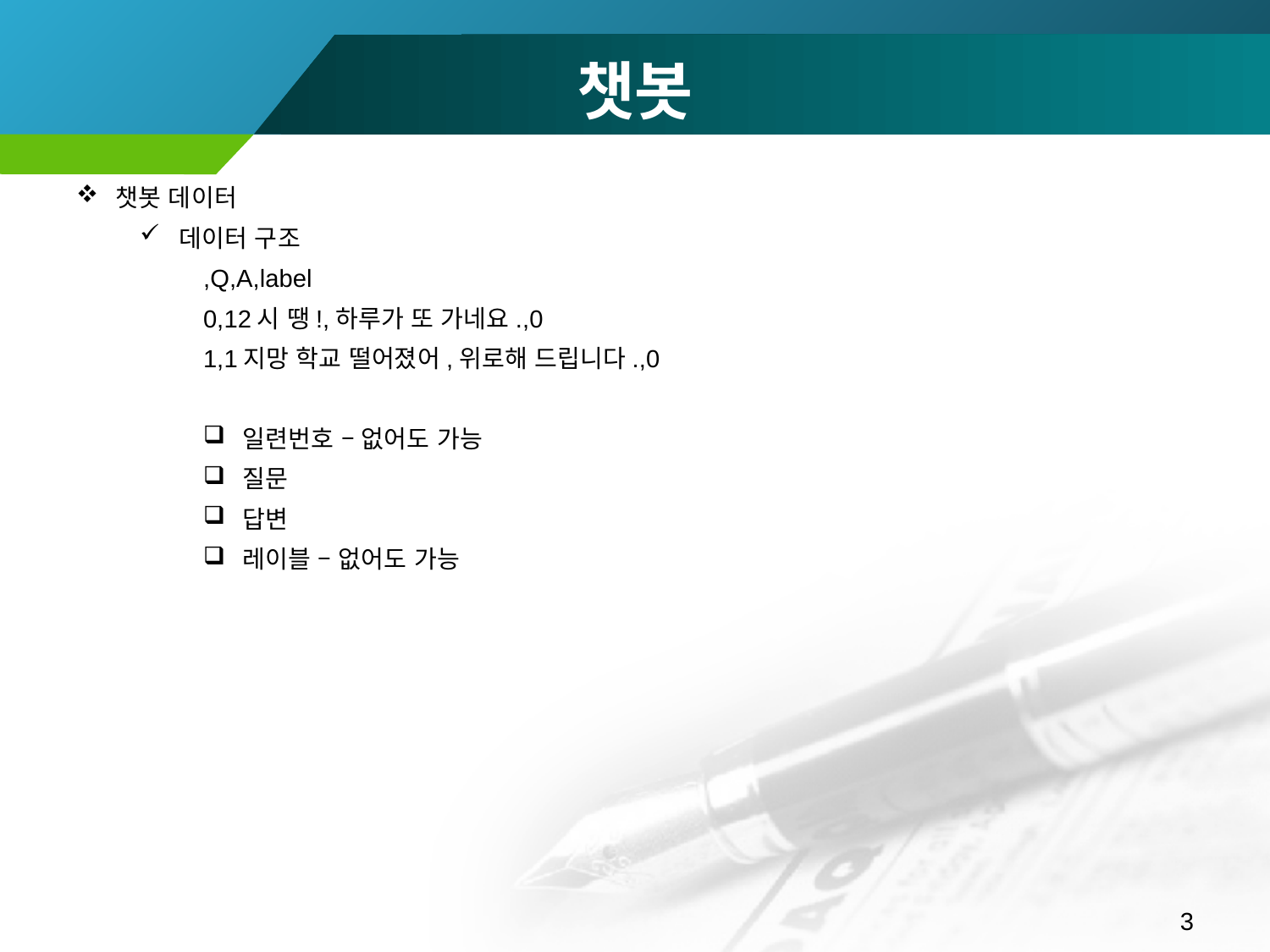

챗봇
챗봇 데이터
데이터 구조
,Q,A,label
0,12시 땡!,하루가 또 가네요.,0
1,1지망 학교 떨어졌어,위로해 드립니다.,0

일련번호 – 없어도 가능
질문
답변
레이블 – 없어도 가능
3